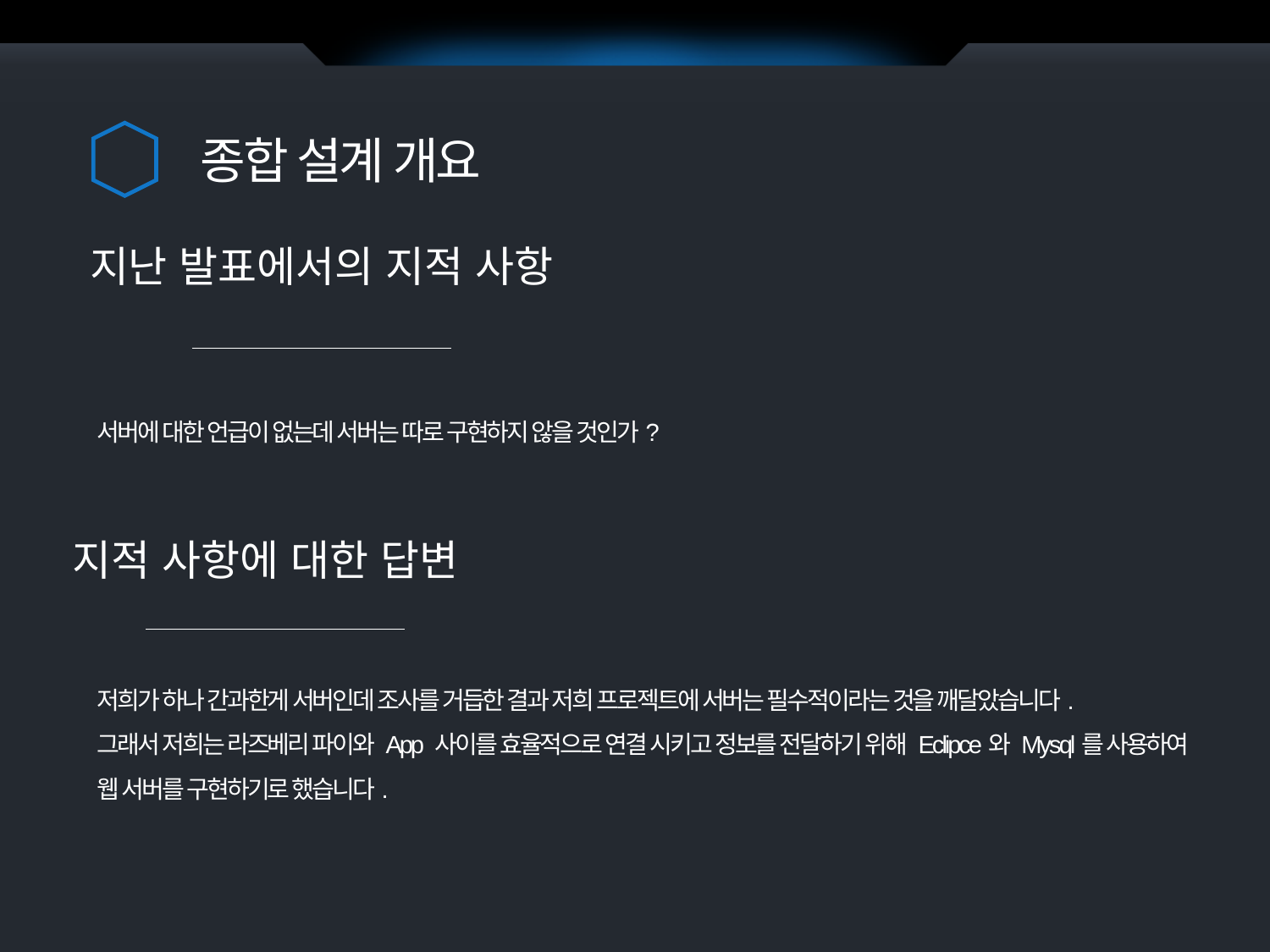

종합 설계 개요

지난 발표에서의 지적 사항
서버에 대한 언급이 없는데 서버는 따로 구현하지 않을 것인가?
지적 사항에 대한 답변
저희가 하나 간과한게 서버인데 조사를 거듭한 결과 저희 프로젝트에 서버는 필수적이라는 것을 깨달았습니다.
그래서 저희는 라즈베리 파이와 App 사이를 효율적으로 연결 시키고 정보를 전달하기 위해 Eclipce와 Mysql를 사용하여
웹 서버를 구현하기로 했습니다.